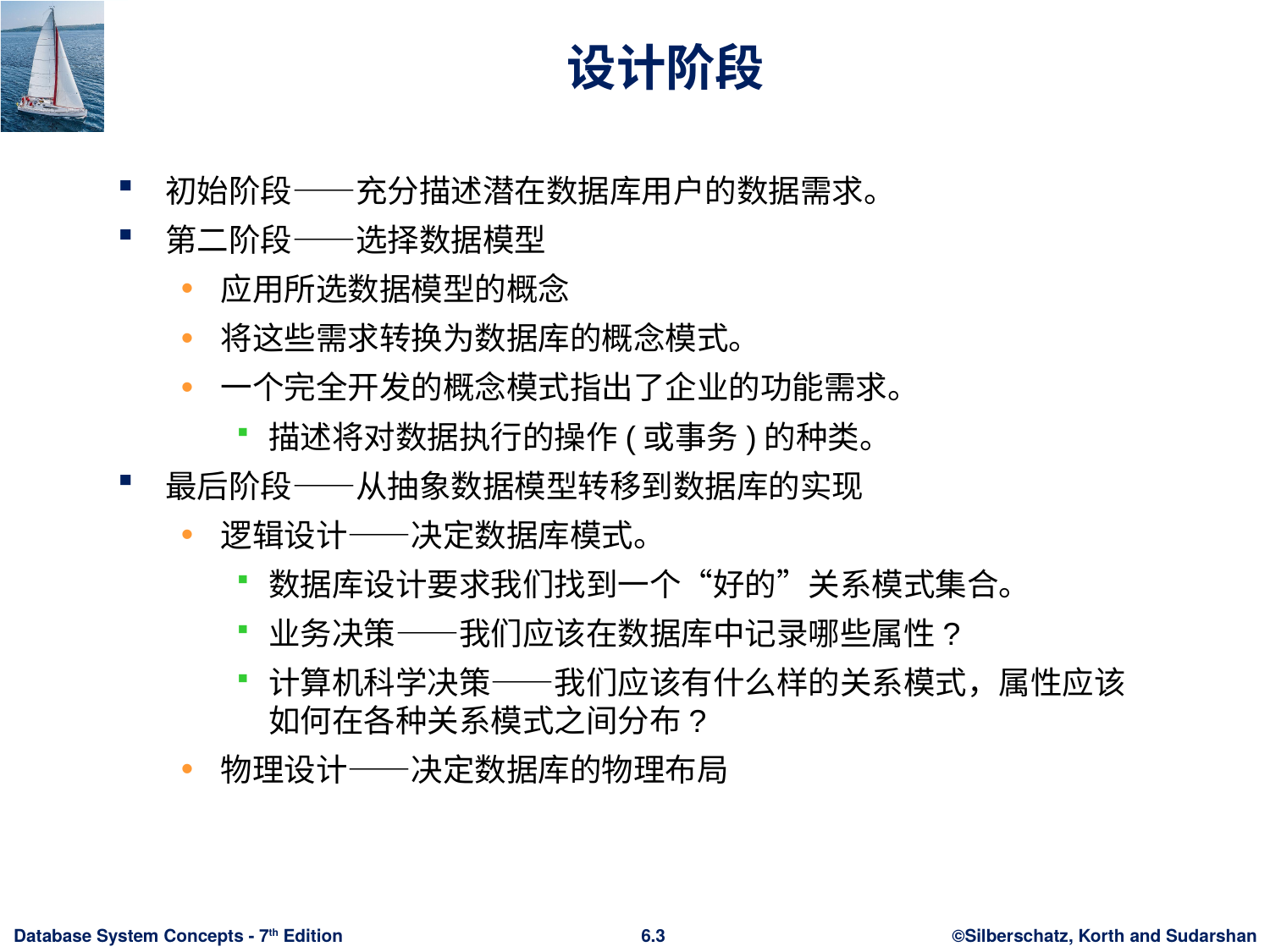

# 设计阶段
初始阶段——充分描述潜在数据库用户的数据需求。
第二阶段——选择数据模型
应用所选数据模型的概念
将这些需求转换为数据库的概念模式。
一个完全开发的概念模式指出了企业的功能需求。
描述将对数据执行的操作(或事务)的种类。
最后阶段——从抽象数据模型转移到数据库的实现
逻辑设计——决定数据库模式。
数据库设计要求我们找到一个“好的”关系模式集合。
业务决策——我们应该在数据库中记录哪些属性?
计算机科学决策——我们应该有什么样的关系模式，属性应该如何在各种关系模式之间分布?
物理设计——决定数据库的物理布局